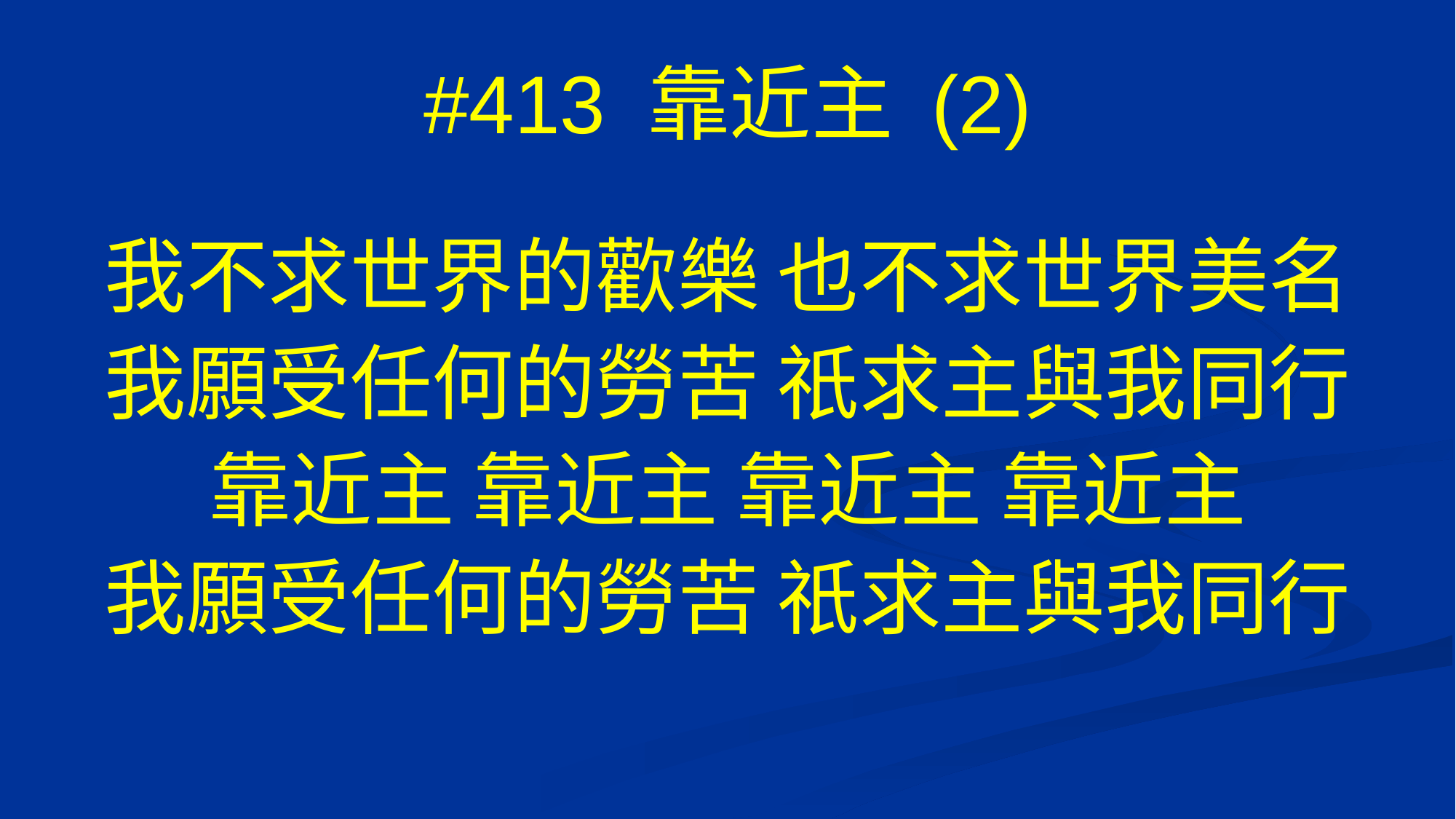

# #413 靠近主 (2)
我不求世界的歡樂 也不求世界美名
我願受任何的勞苦 祇求主與我同行
靠近主 靠近主 靠近主 靠近主
我願受任何的勞苦 祇求主與我同行